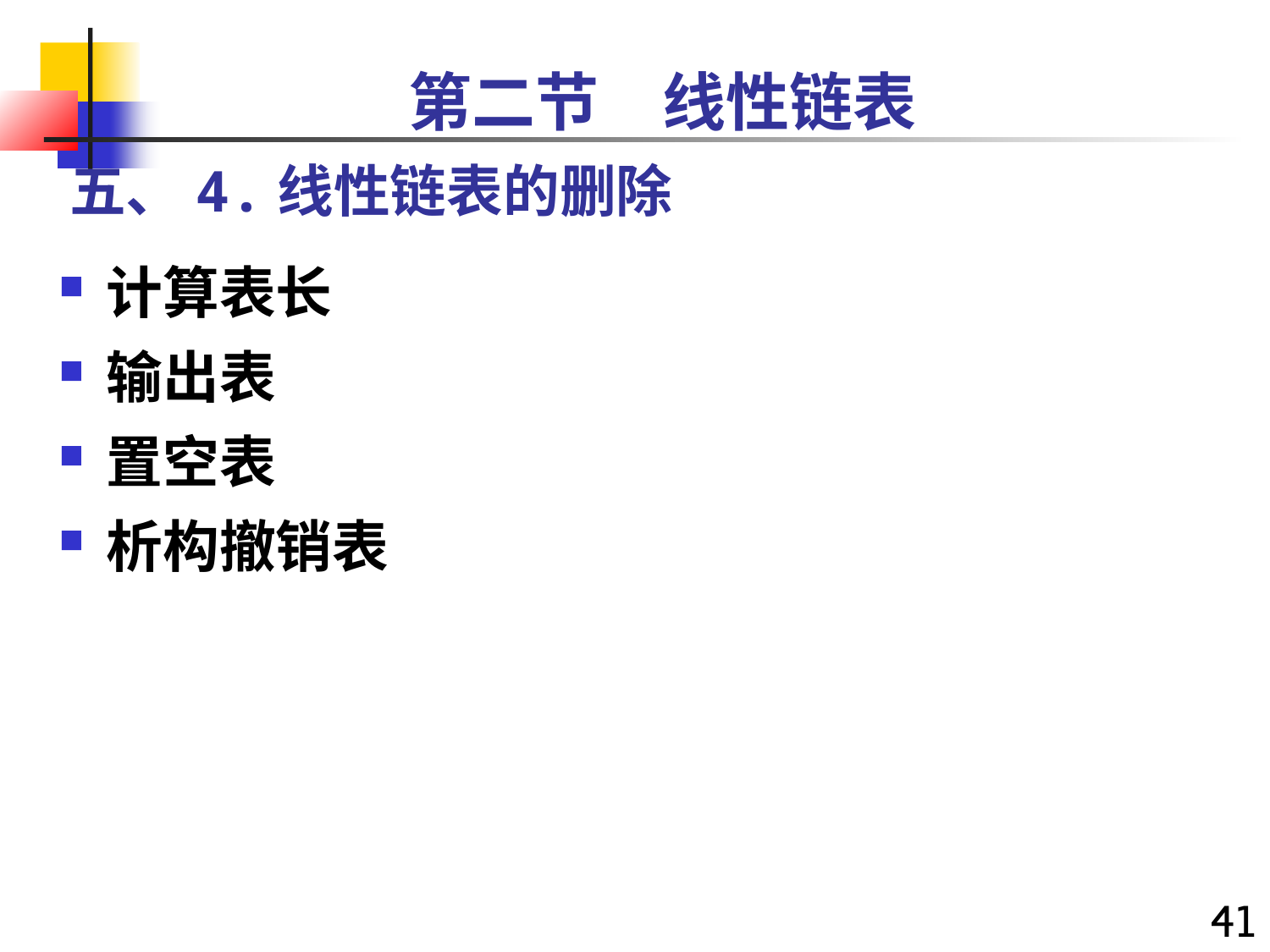

第二节　线性链表
五、4.线性链表的删除
计算表长
输出表
置空表
析构撤销表
41